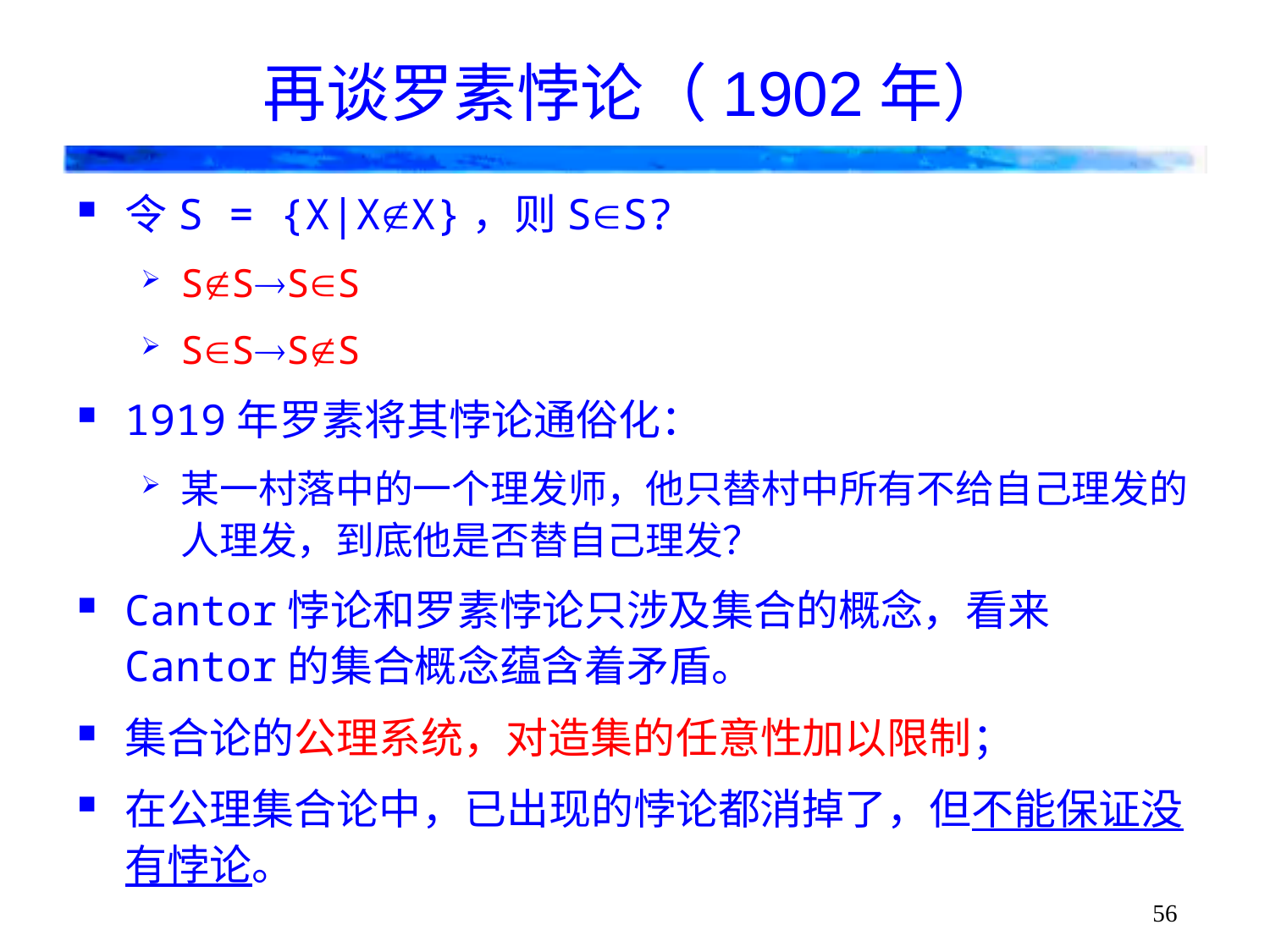

# 再谈罗素悖论（1902年）
令S = {X|X∉X}，则S∈S?
S∉S→S∈S
S∈S→S∉S
1919年罗素将其悖论通俗化：
某一村落中的一个理发师，他只替村中所有不给自己理发的人理发，到底他是否替自己理发？
Cantor悖论和罗素悖论只涉及集合的概念，看来Cantor的集合概念蕴含着矛盾。
集合论的公理系统，对造集的任意性加以限制；
在公理集合论中，已出现的悖论都消掉了，但不能保证没有悖论。
56